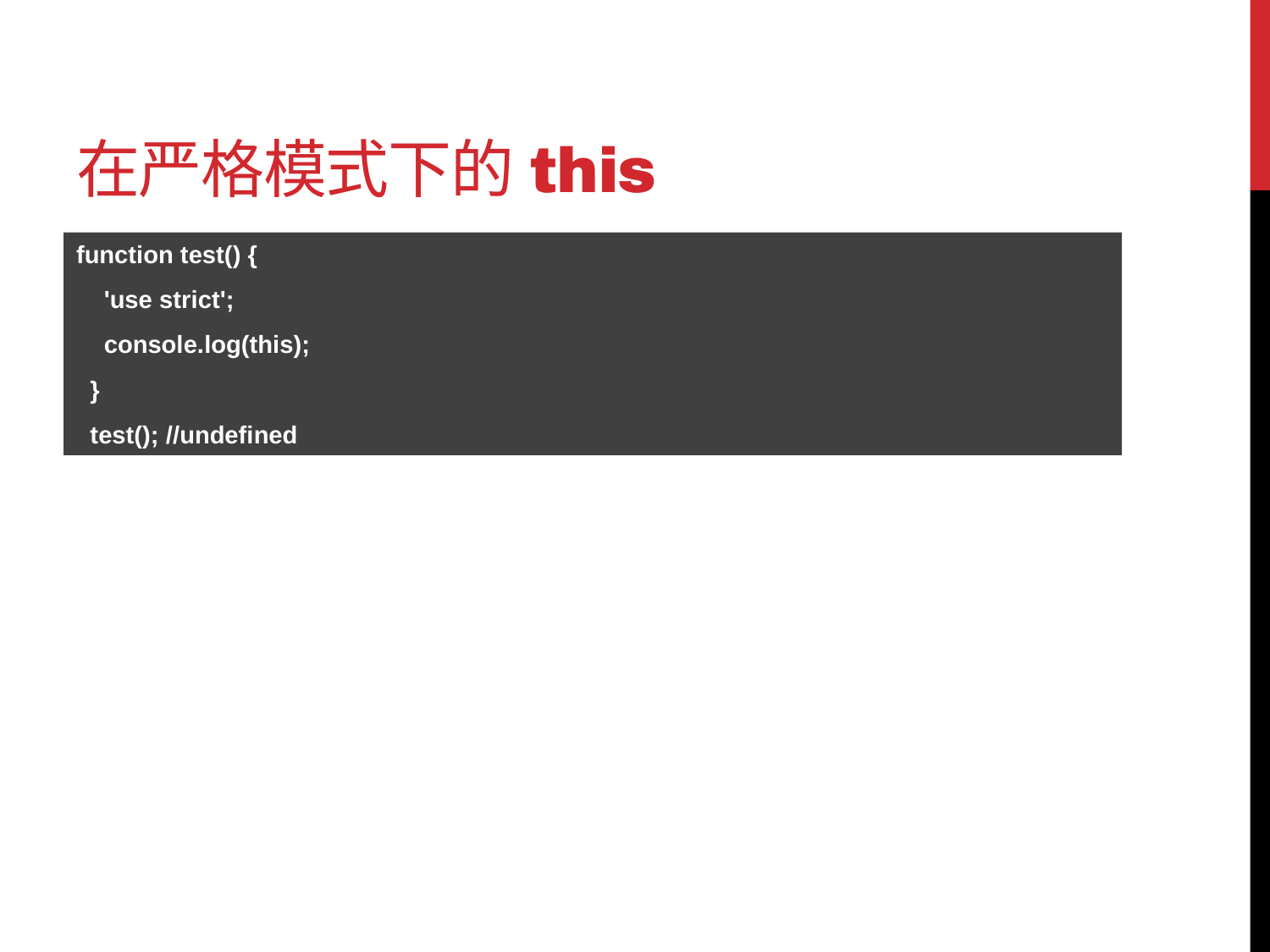

# 在严格模式下的this
function test() {
    'use strict';
    console.log(this);
  }
  test(); //undefined